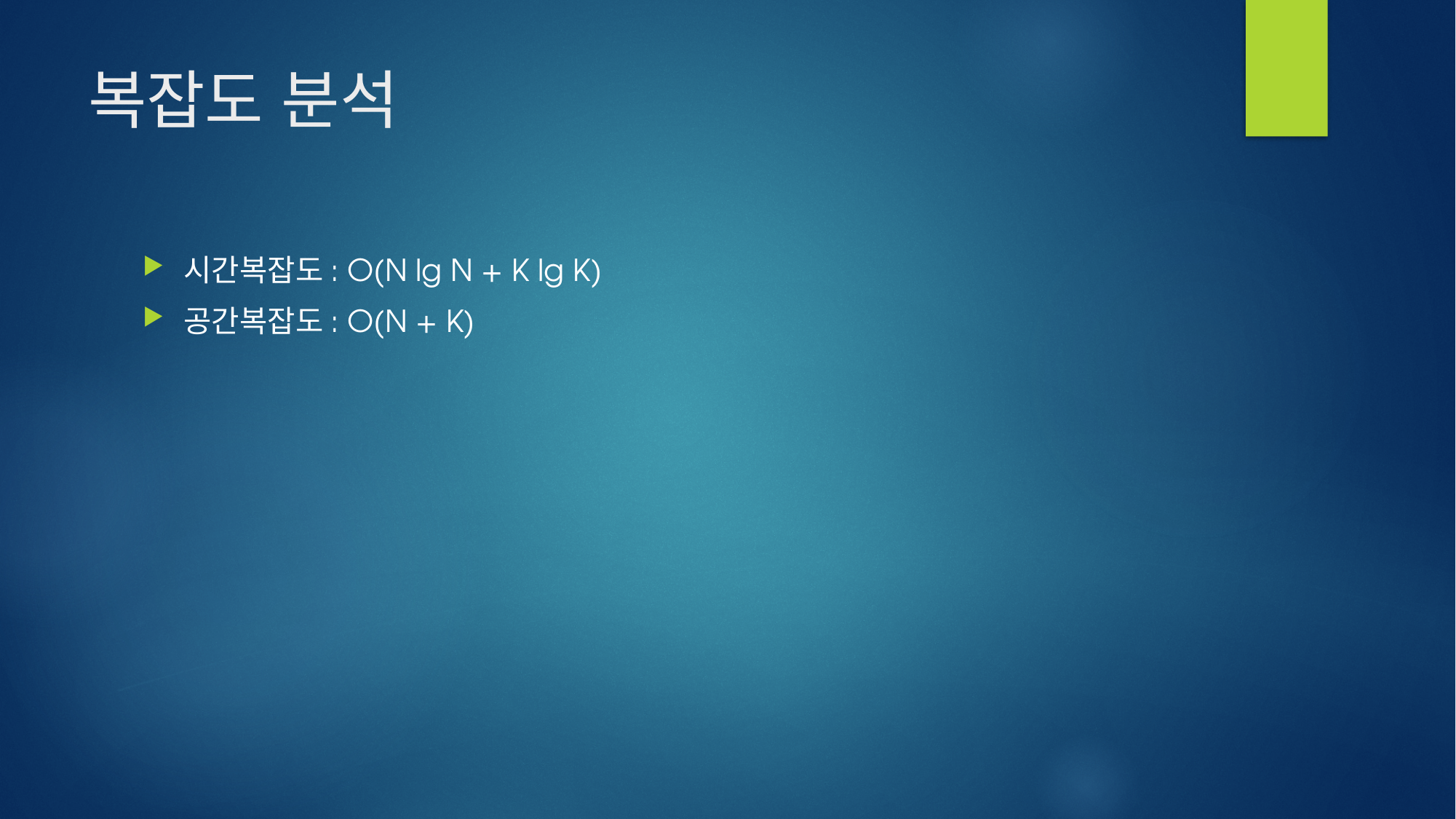

# 복잡도 분석
시간복잡도: O(N lg N + K lg K)
공간복잡도: O(N + K)